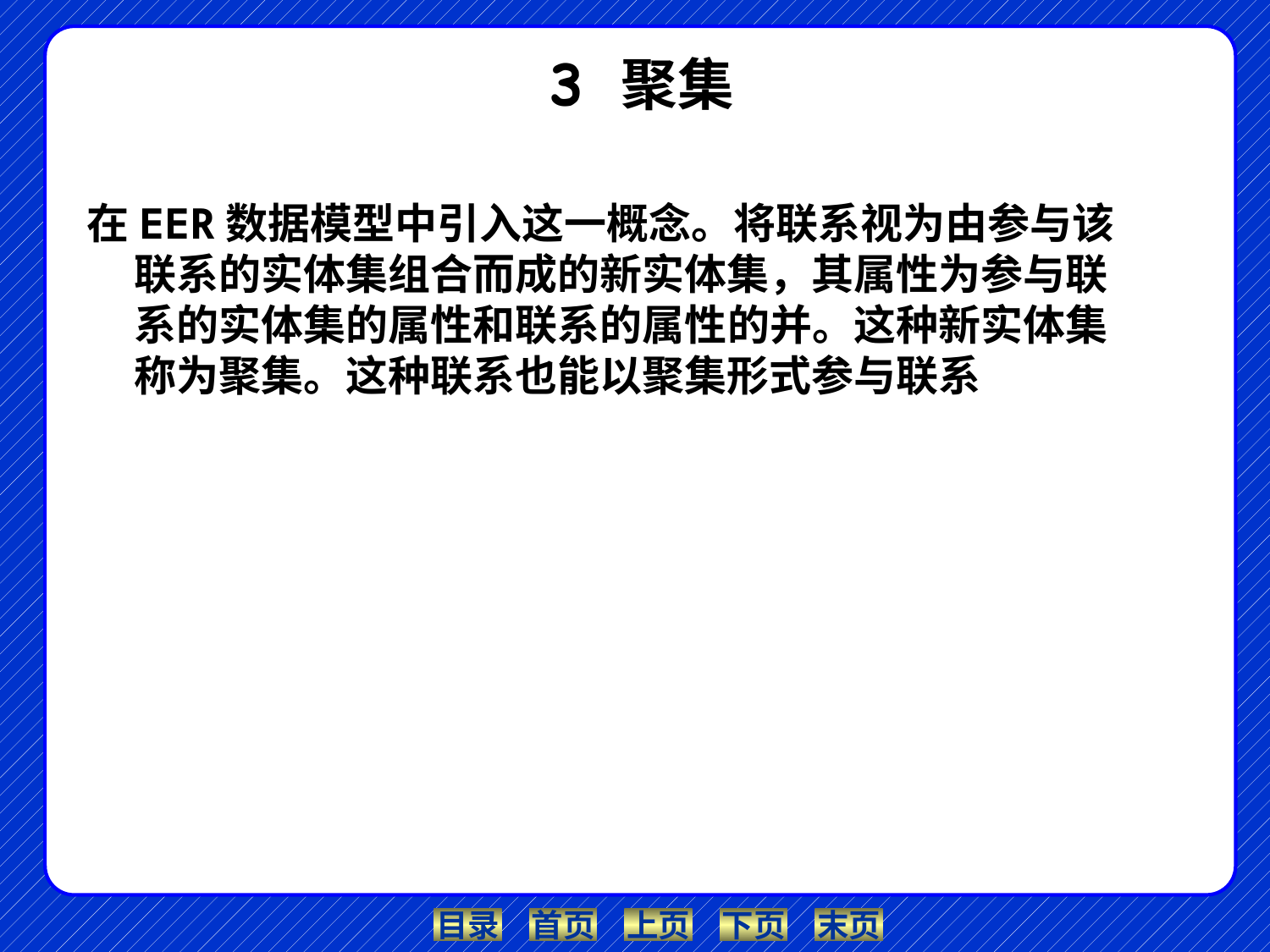

An Introduction to Database Systenm
# 3 聚集
在EER数据模型中引入这一概念。将联系视为由参与该联系的实体集组合而成的新实体集，其属性为参与联系的实体集的属性和联系的属性的并。这种新实体集称为聚集。这种联系也能以聚集形式参与联系